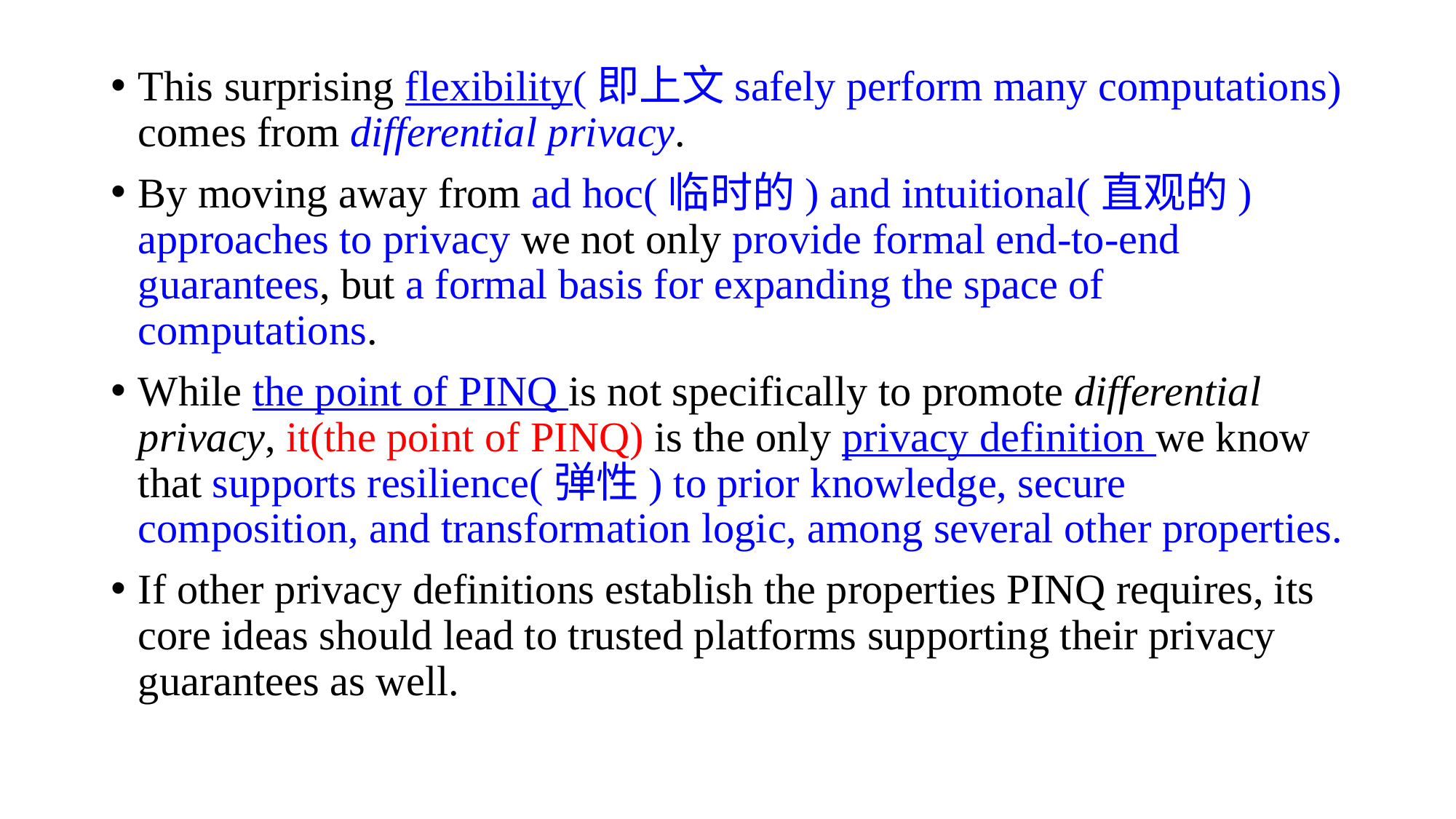

This surprising flexibility(即上文safely perform many computations) comes from differential privacy.
By moving away from ad hoc(临时的) and intuitional(直观的) approaches to privacy we not only provide formal end-to-end guarantees, but a formal basis for expanding the space of computations.
While the point of PINQ is not specifically to promote differential privacy, it(the point of PINQ) is the only privacy definition we know that supports resilience(弹性) to prior knowledge, secure composition, and transformation logic, among several other properties.
If other privacy definitions establish the properties PINQ requires, its core ideas should lead to trusted platforms supporting their privacy guarantees as well.